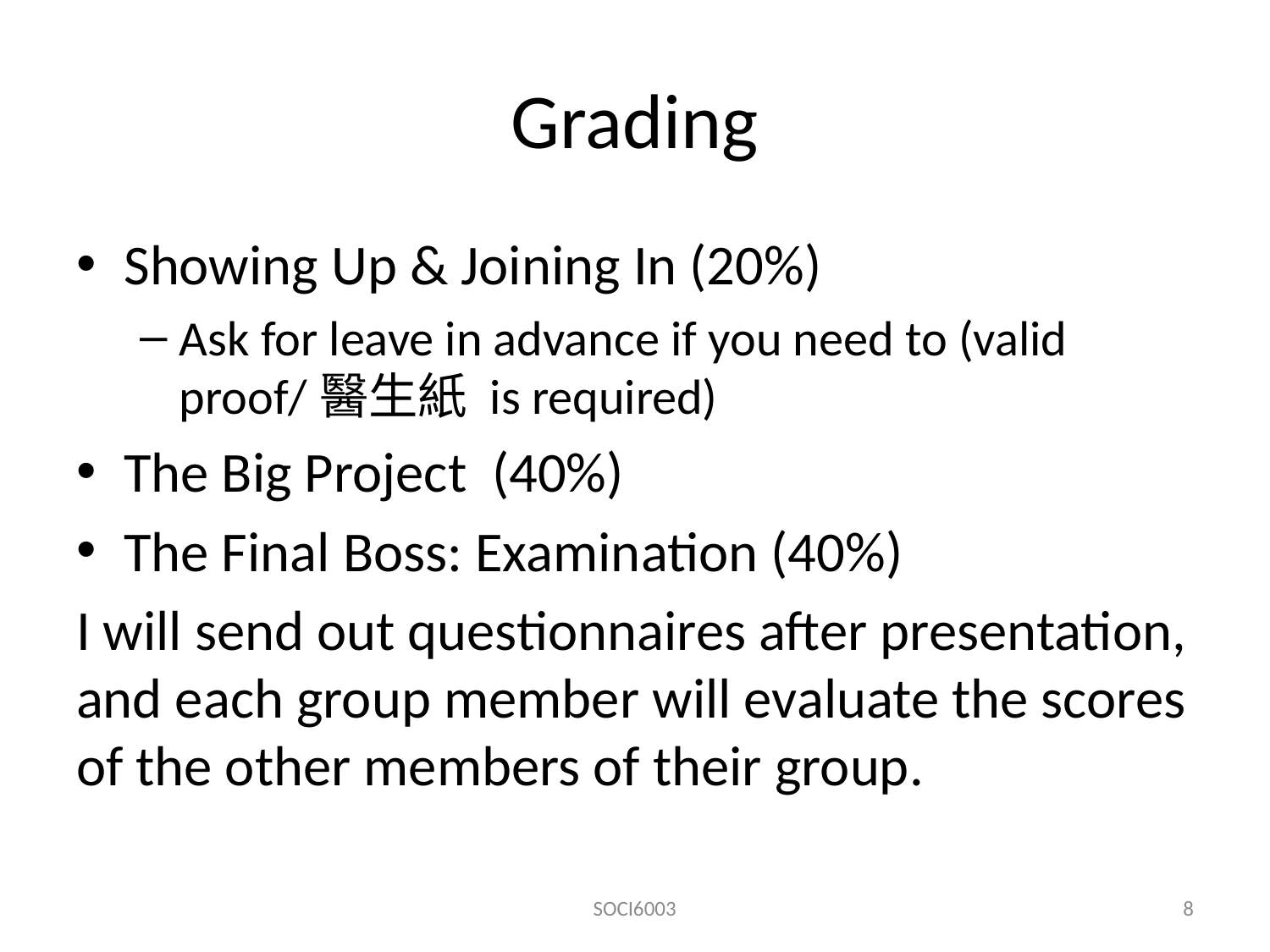

# Grading
Showing Up & Joining In (20%)
Ask for leave in advance if you need to (valid proof/醫生紙 is required)
The Big Project  (40%)
The Final Boss: Examination (40%)
I will send out questionnaires after presentation, and each group member will evaluate the scores of the other members of their group.

SOCI6003
8